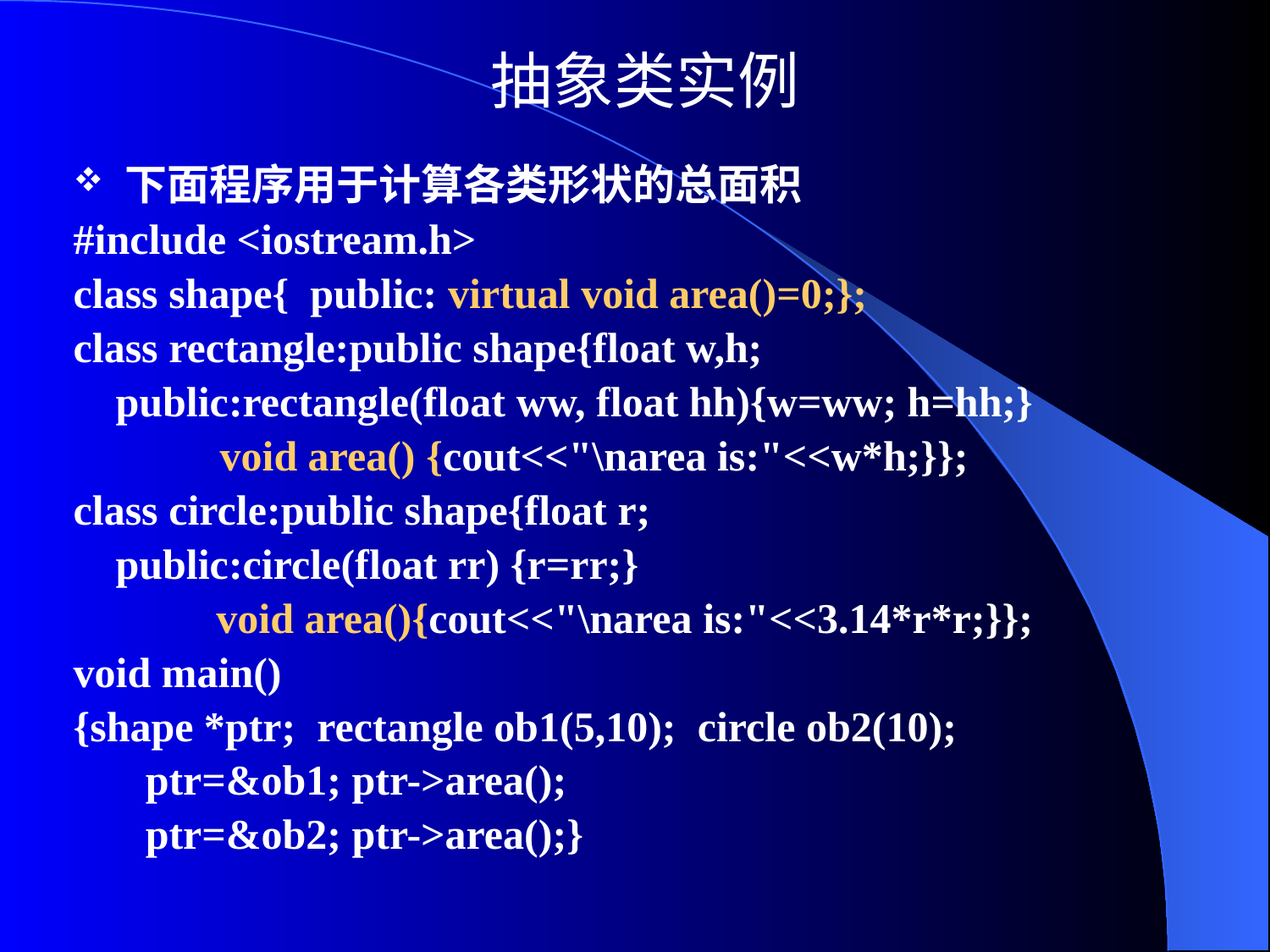

# 抽象类实例
下面程序用于计算各类形状的总面积
#include <iostream.h>
class shape{  public: virtual void area()=0;};
class rectangle:public shape{float w,h;
    public:rectangle(float ww, float hh){w=ww; h=hh;}
	　　void area() {cout<<"\narea is:"<<w*h;}};
class circle:public shape{float r;
    public:circle(float rr) {r=rr;}
	  　 void area(){cout<<"\narea is:"<<3.14*r*r;}};
void main()
{shape *ptr;  rectangle ob1(5,10);  circle ob2(10);
 　ptr=&ob1; ptr->area();
 　ptr=&ob2; ptr->area();}